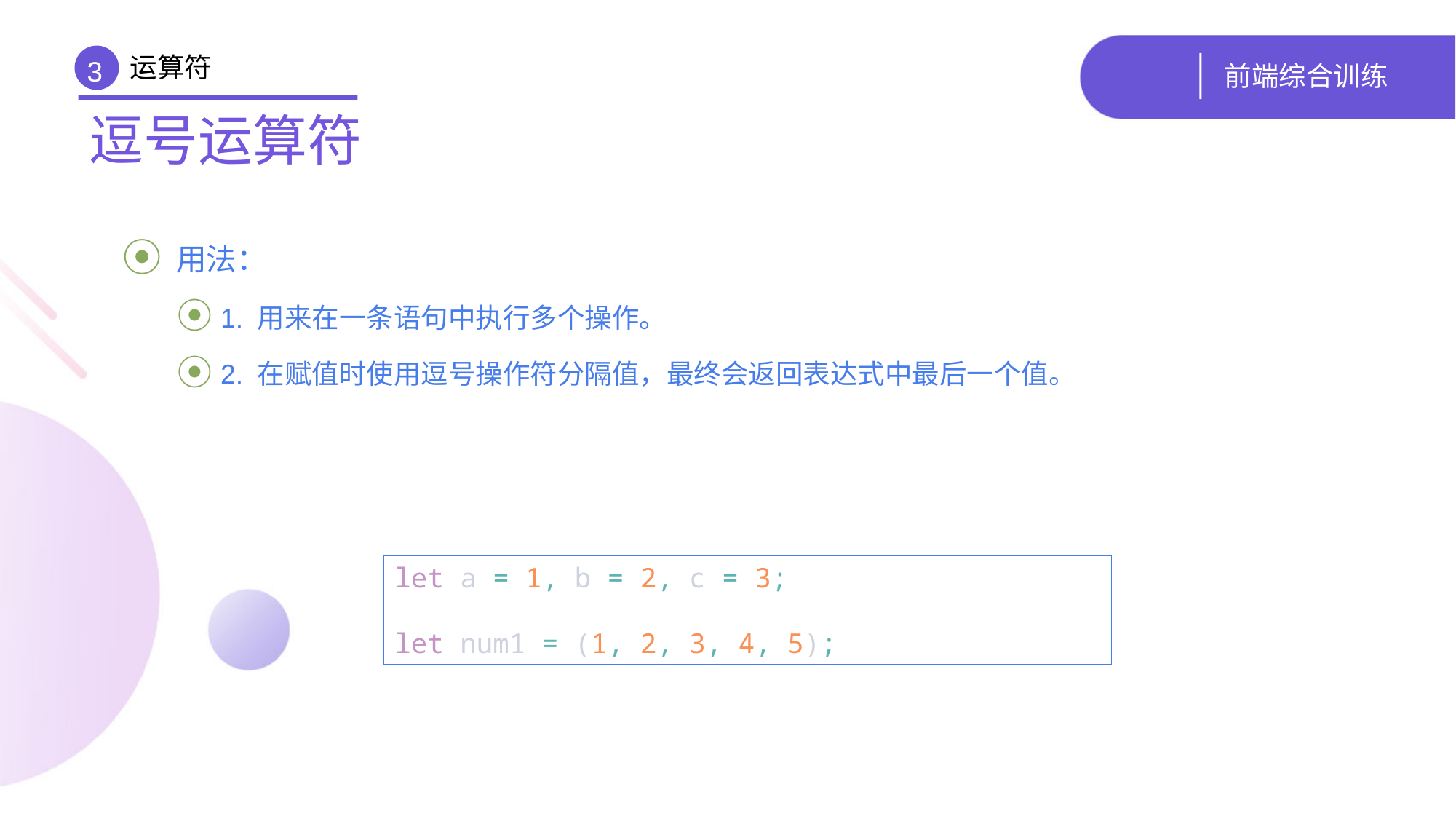

运算符
# 前端综合训练
3
逗号运算符
 用法：
 1. 用来在一条语句中执行多个操作。
 2. 在赋值时使用逗号操作符分隔值，最终会返回表达式中最后一个值。

let a = 1, b = 2, c = 3;
let num1 = (1, 2, 3, 4, 5);